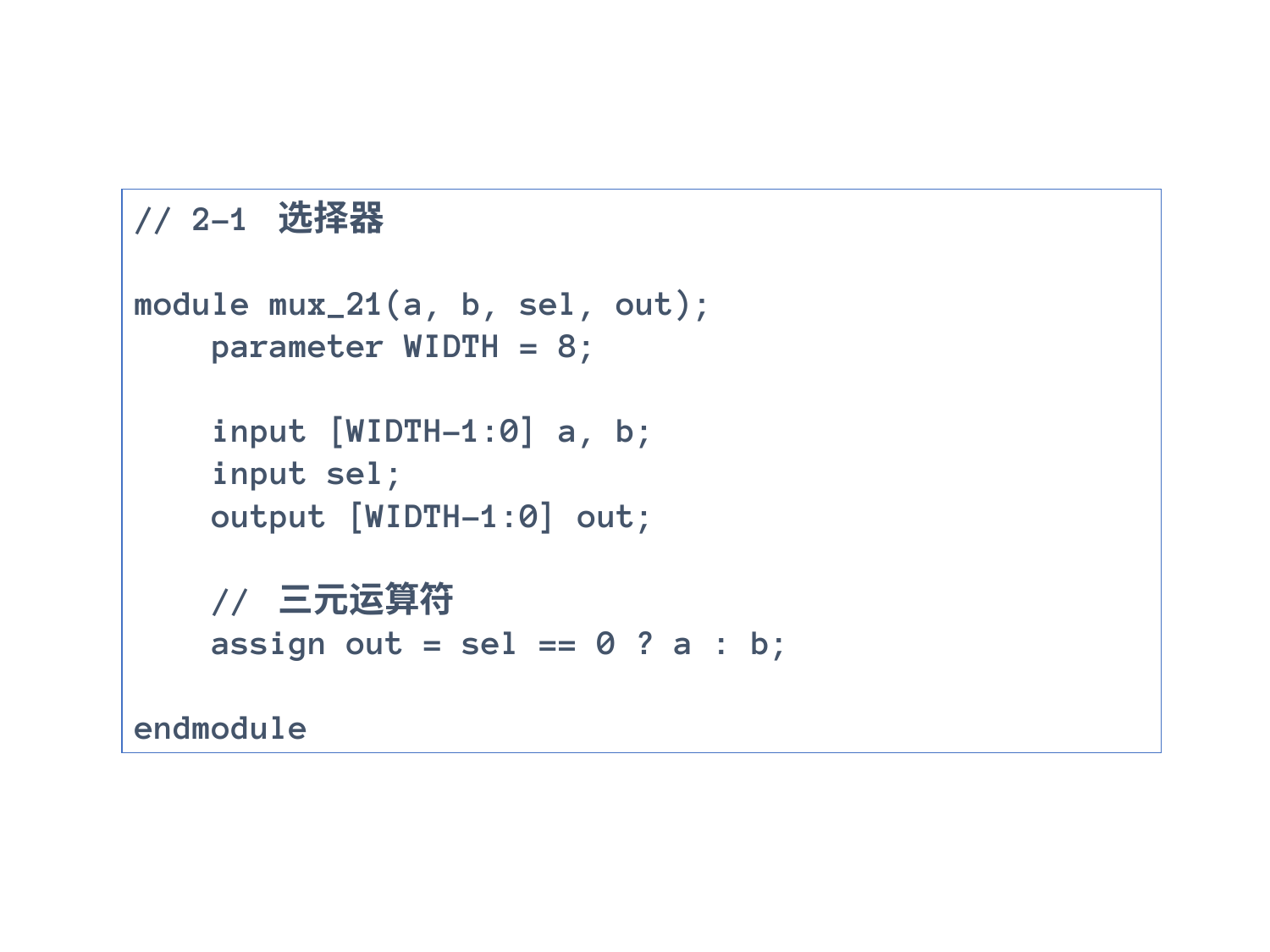

// 2-1 选择器

module mux_21(a, b, sel, out);
    parameter WIDTH = 8;

    input [WIDTH-1:0] a, b;
    input sel;
    output [WIDTH-1:0] out;

    // 三元运算符
    assign out = sel == 0 ? a : b;

endmodule